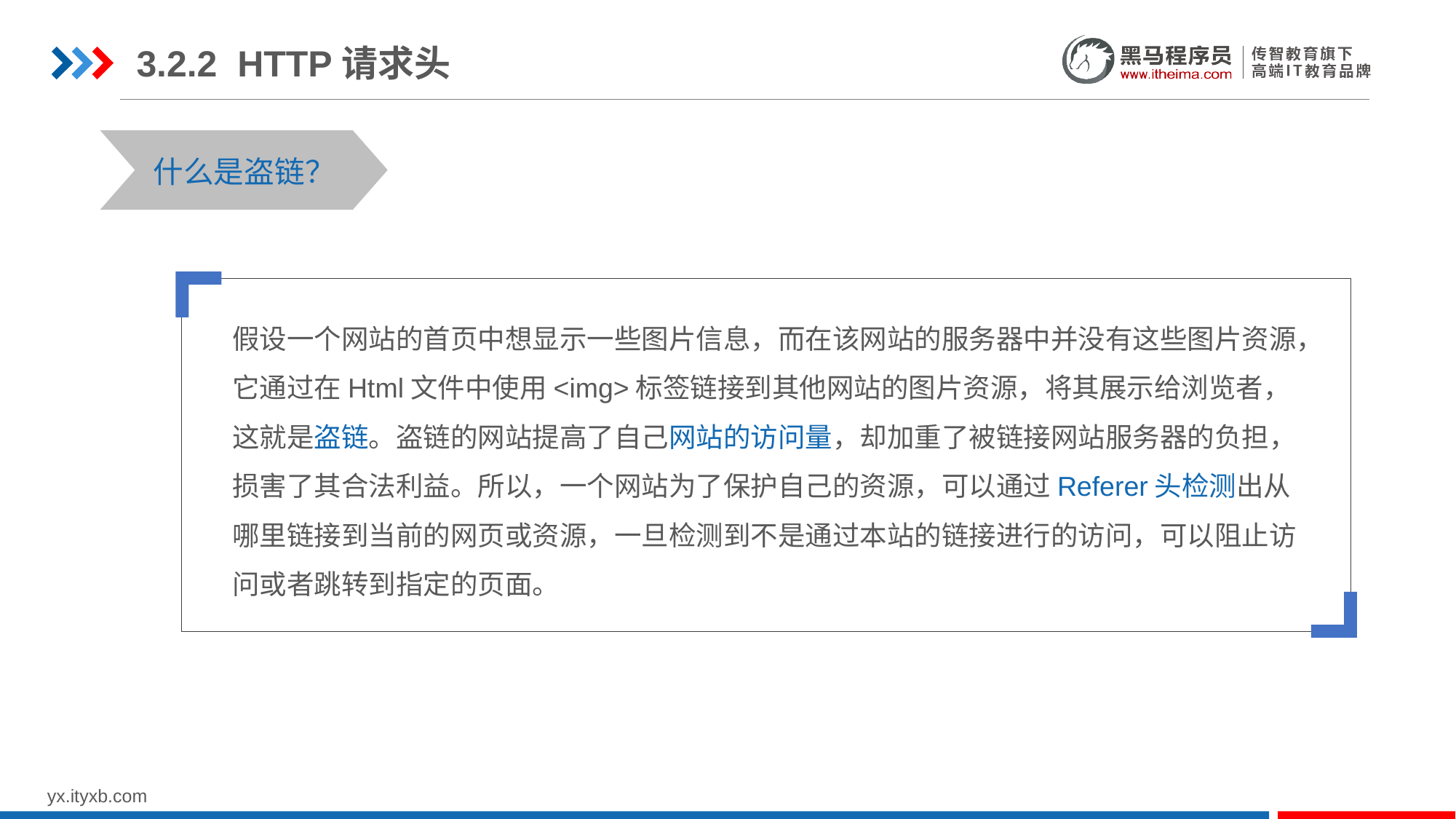

3.2.2  HTTP请求头

什么是盗链？

假设一个网站的首页中想显示一些图片信息，而在该网站的服务器中并没有这些图片资源，它通过在Html文件中使用<img>标签链接到其他网站的图片资源，将其展示给浏览者，这就是盗链。盗链的网站提高了自己网站的访问量，却加重了被链接网站服务器的负担，损害了其合法利益。所以，一个网站为了保护自己的资源，可以通过Referer头检测出从哪里链接到当前的网页或资源，一旦检测到不是通过本站的链接进行的访问，可以阻止访问或者跳转到指定的页面。